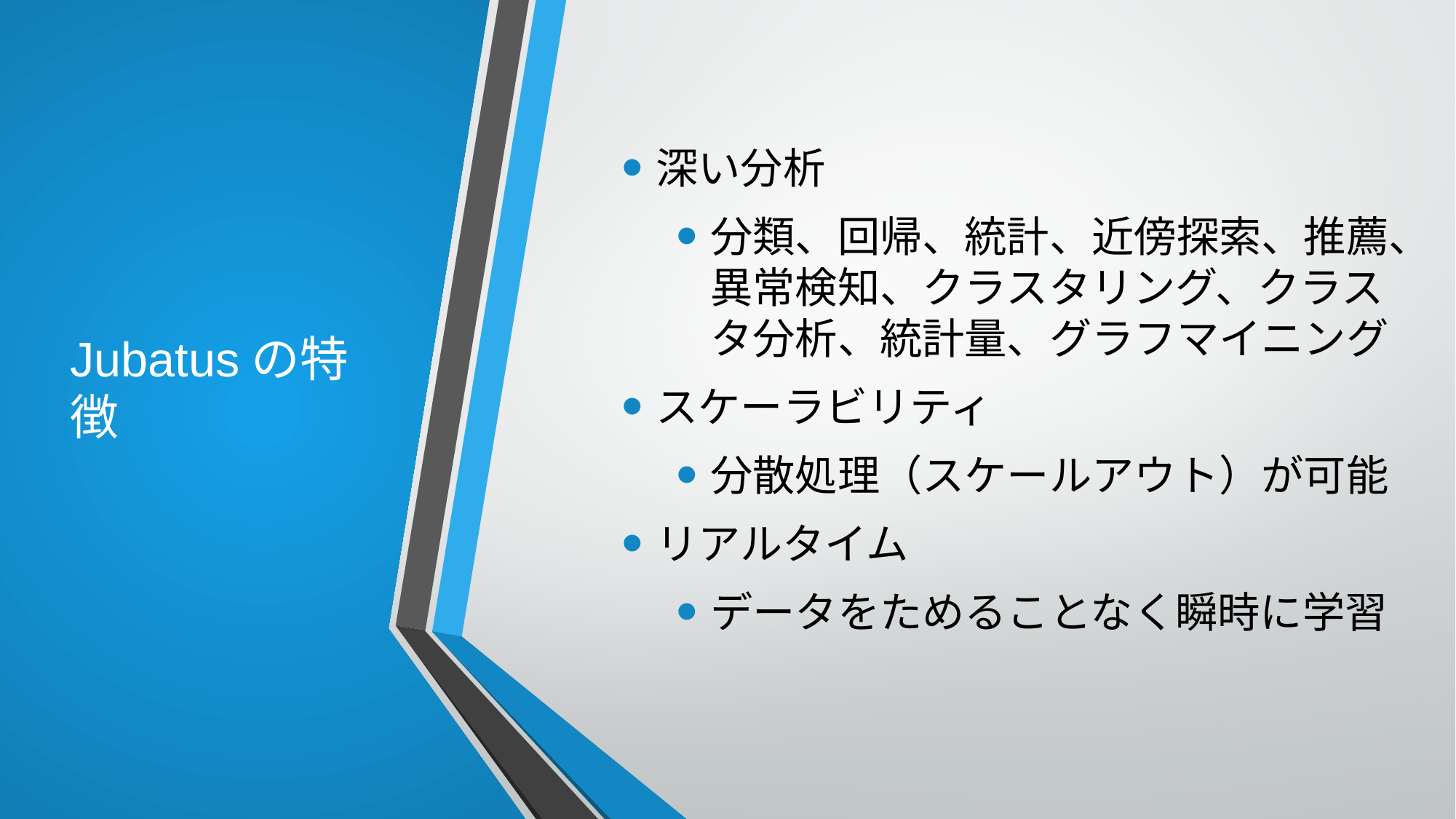

深い分析
分類、回帰、統計、近傍探索、推薦、異常検知、クラスタリング、クラスタ分析、統計量、グラフマイニング
スケーラビリティ
分散処理（スケールアウト）が可能
リアルタイム
データをためることなく瞬時に学習

# Jubatusの特徴